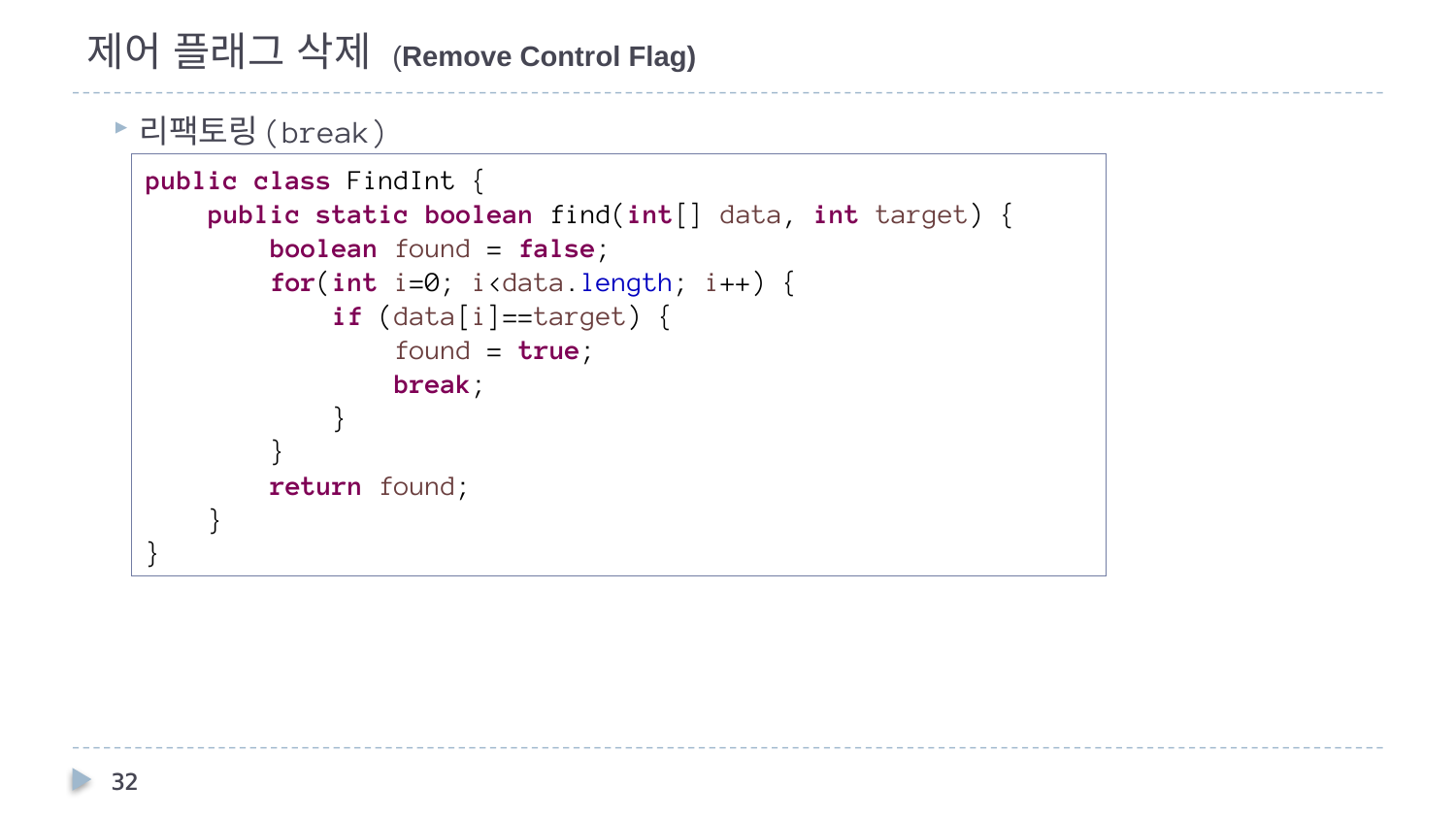

# 제어 플래그 삭제 (Remove Control Flag)
리팩토링(break)
public class FindInt {
    public static boolean find(int[] data, int target) {
        boolean found = false;
        for(int i=0; i<data.length; i++) {
            if (data[i]==target) {
                found = true;
                break;
            }
        }
        return found;
    }
}
32